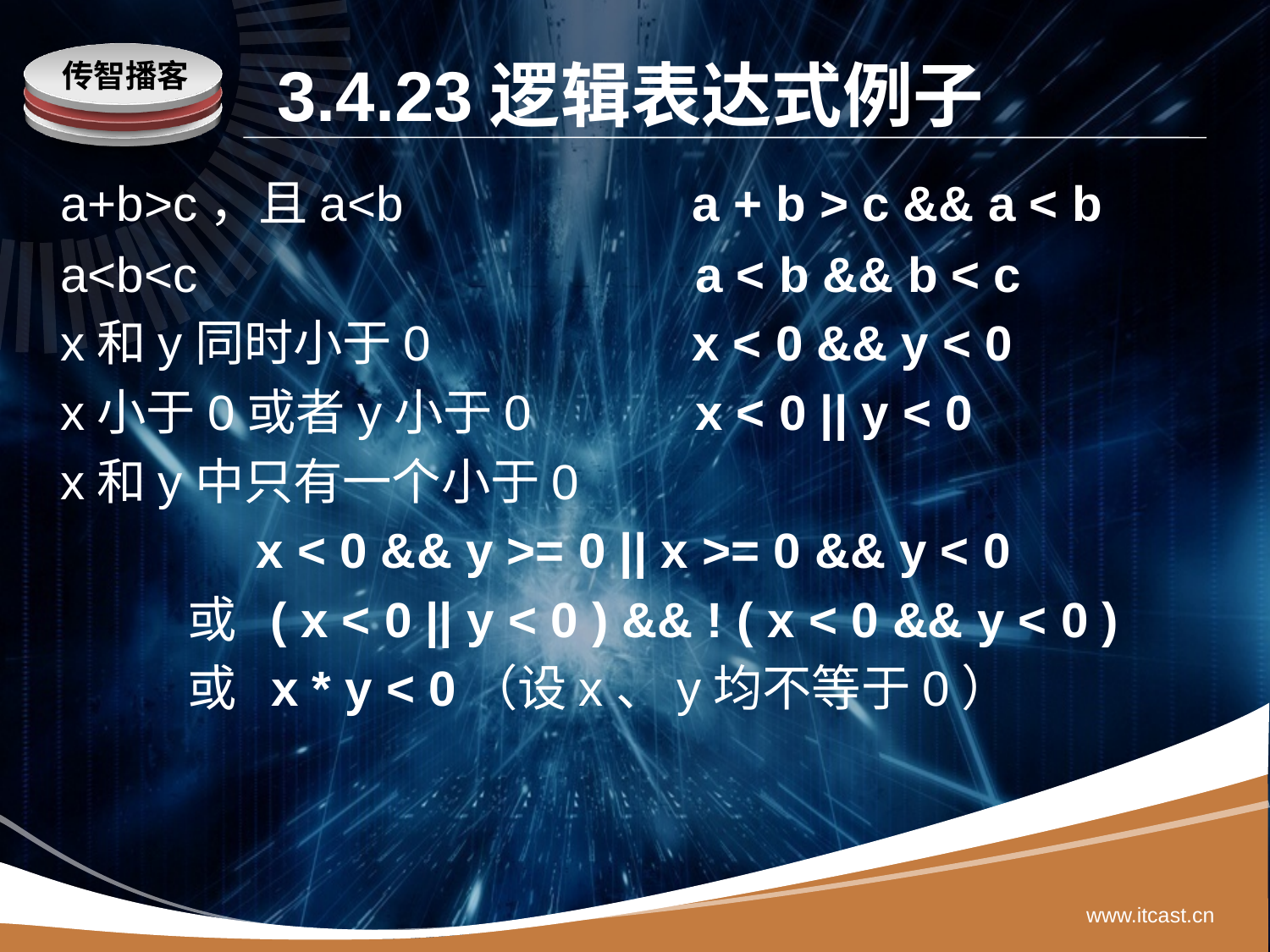

# 3.4.23逻辑表达式例子
	a+b>c，且a<b	    	         a + b > c && a < b
	a<b<c			    	a < b && b < c
	x和y同时小于0	    	         x < 0 && y < 0
	x小于0或者y小于0	    	x < 0 || y < 0
	x和y中只有一个小于0
		     x < 0 && y >= 0 || x >= 0 && y < 0
        	或  ( x < 0 || y < 0 ) && ! ( x < 0 && y < 0 )
		或  x * y < 0（设x、y均不等于0）

www.itcast.cn